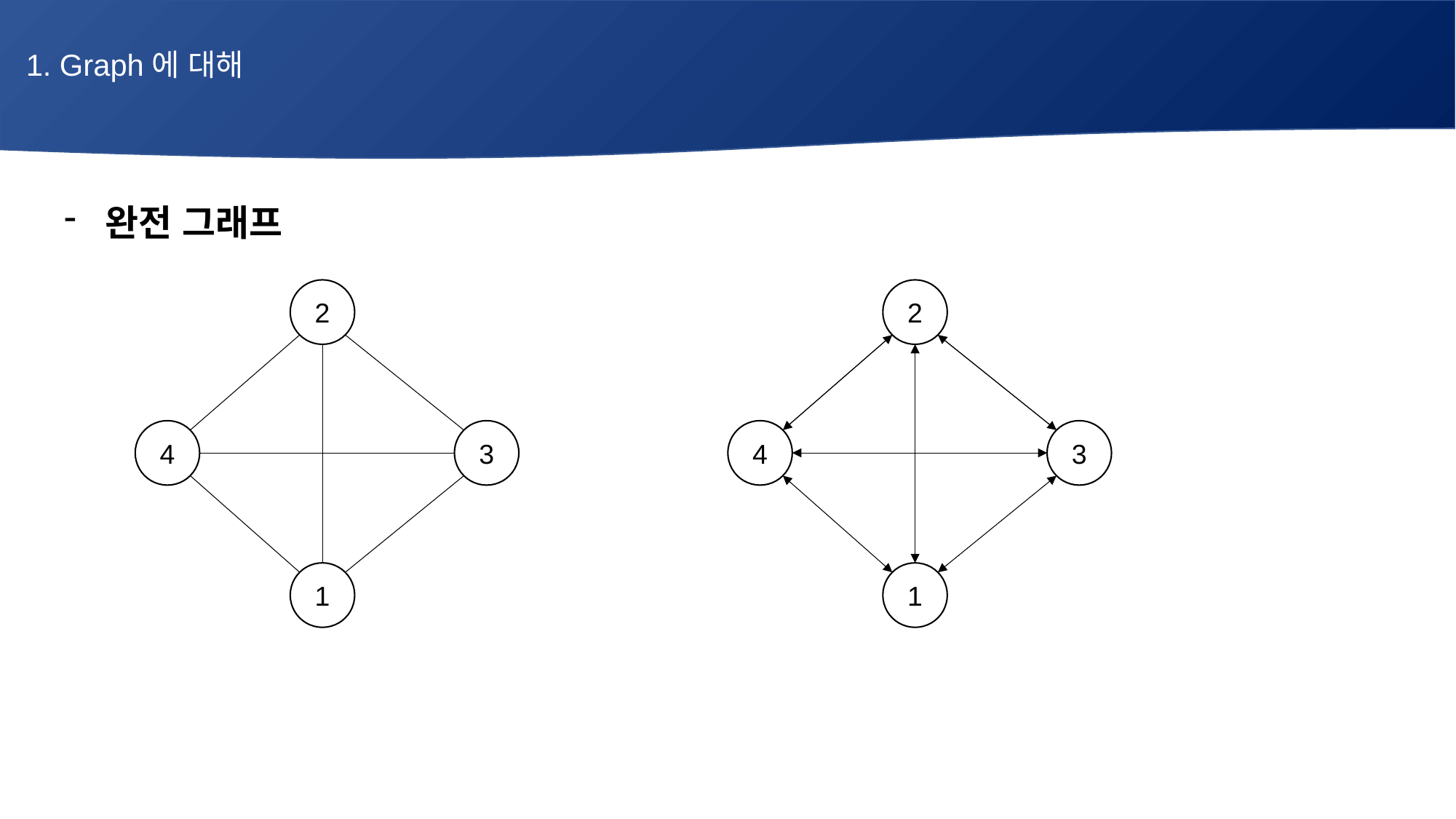

1. Graph에 대해
# 매주 1 과제 LV2
완전 그래프

2
2
4
3
4
3
1
1